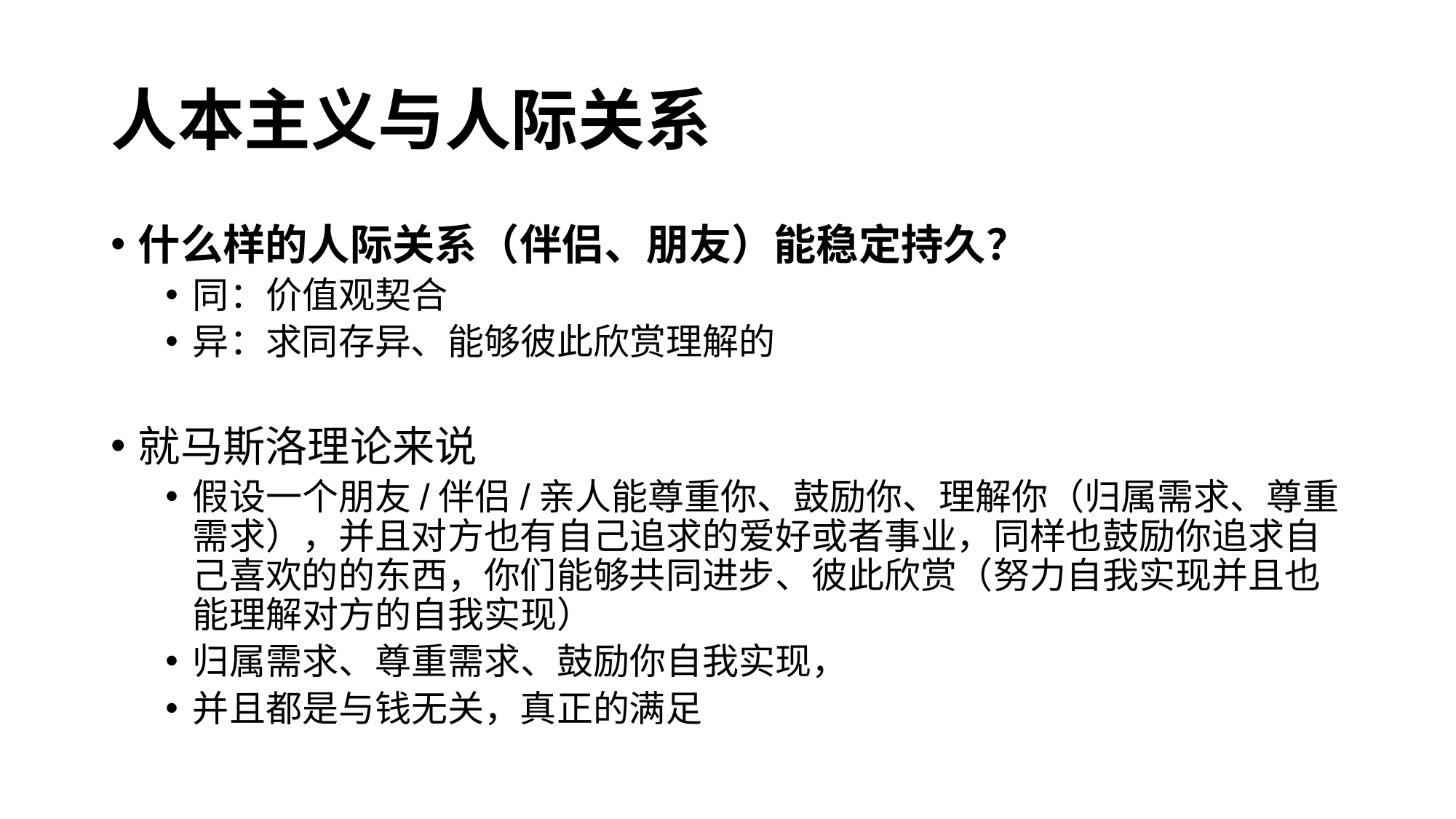

# 人本主义与人际关系
什么样的人际关系（伴侣、朋友）能稳定持久？
同：价值观契合
异：求同存异、能够彼此欣赏理解的

就马斯洛理论来说
假设一个朋友/伴侣/亲人能尊重你、鼓励你、理解你（归属需求、尊重需求），并且对方也有自己追求的爱好或者事业，同样也鼓励你追求自己喜欢的的东西，你们能够共同进步、彼此欣赏（努力自我实现并且也能理解对方的自我实现）
归属需求、尊重需求、鼓励你自我实现，
并且都是与钱无关，真正的满足